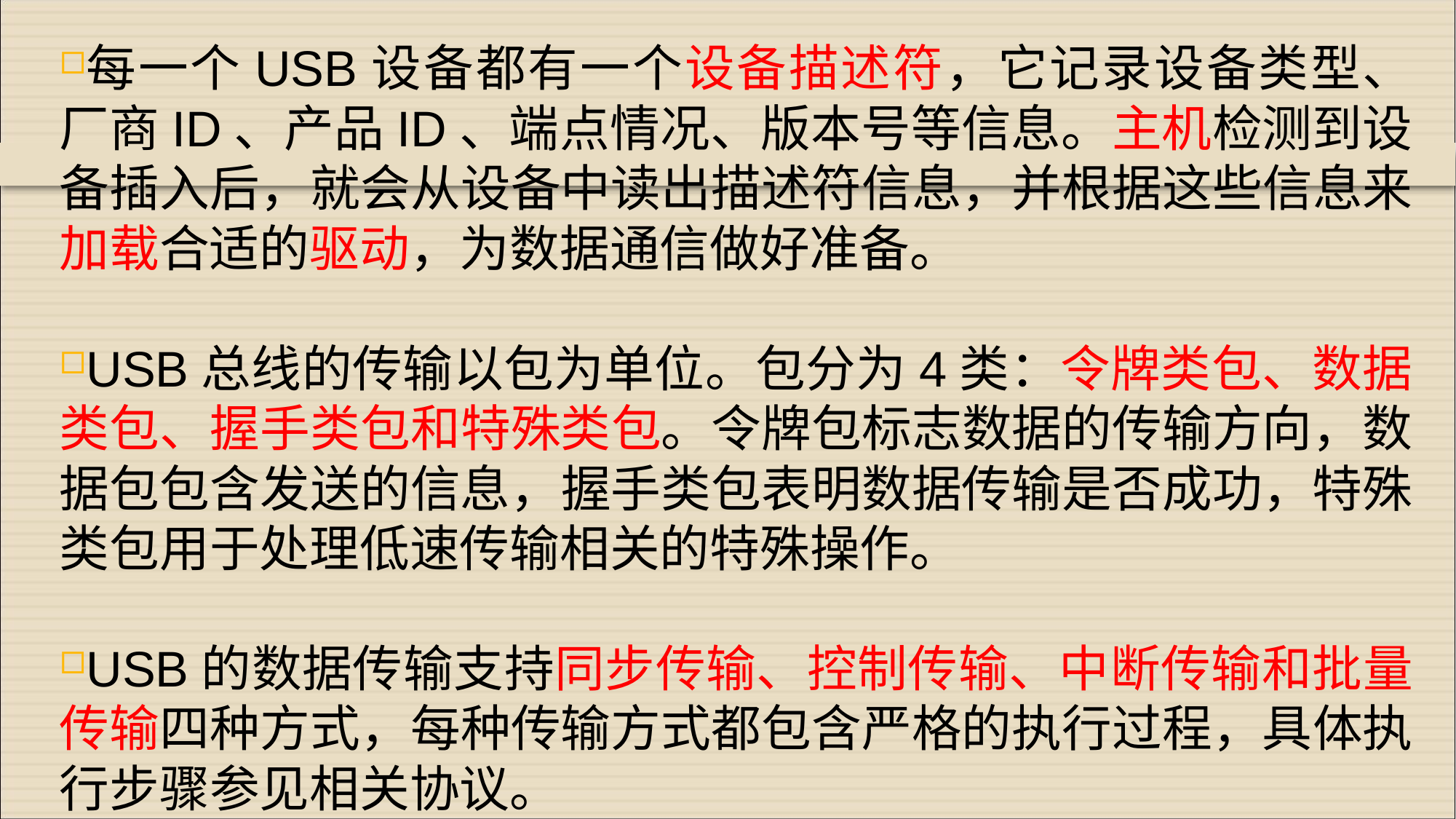

每一个USB设备都有一个设备描述符，它记录设备类型、厂商ID、产品ID、端点情况、版本号等信息。主机检测到设备插入后，就会从设备中读出描述符信息，并根据这些信息来加载合适的驱动，为数据通信做好准备。

USB总线的传输以包为单位。包分为4类：令牌类包、数据类包、握手类包和特殊类包。令牌包标志数据的传输方向，数据包包含发送的信息，握手类包表明数据传输是否成功，特殊类包用于处理低速传输相关的特殊操作。

USB的数据传输支持同步传输、控制传输、中断传输和批量传输四种方式，每种传输方式都包含严格的执行过程，具体执行步骤参见相关协议。